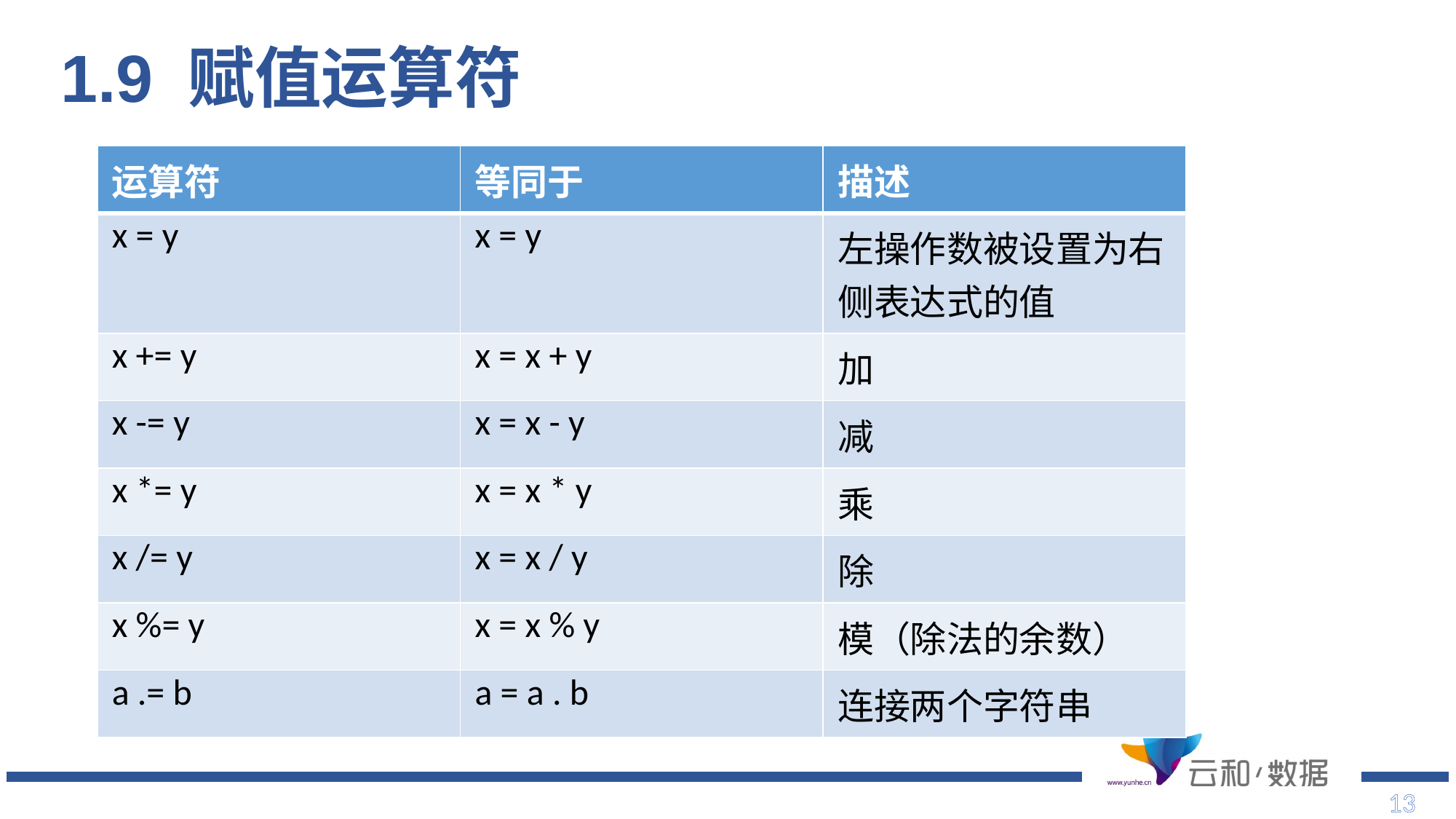

# 1.9 赋值运算符
| 运算符 | 等同于 | 描述 |
| --- | --- | --- |
| x = y | x = y | 左操作数被设置为右侧表达式的值 |
| x += y | x = x + y | 加 |
| x -= y | x = x - y | 减 |
| x \*= y | x = x \* y | 乘 |
| x /= y | x = x / y | 除 |
| x %= y | x = x % y | 模（除法的余数） |
| a .= b | a = a . b | 连接两个字符串 |